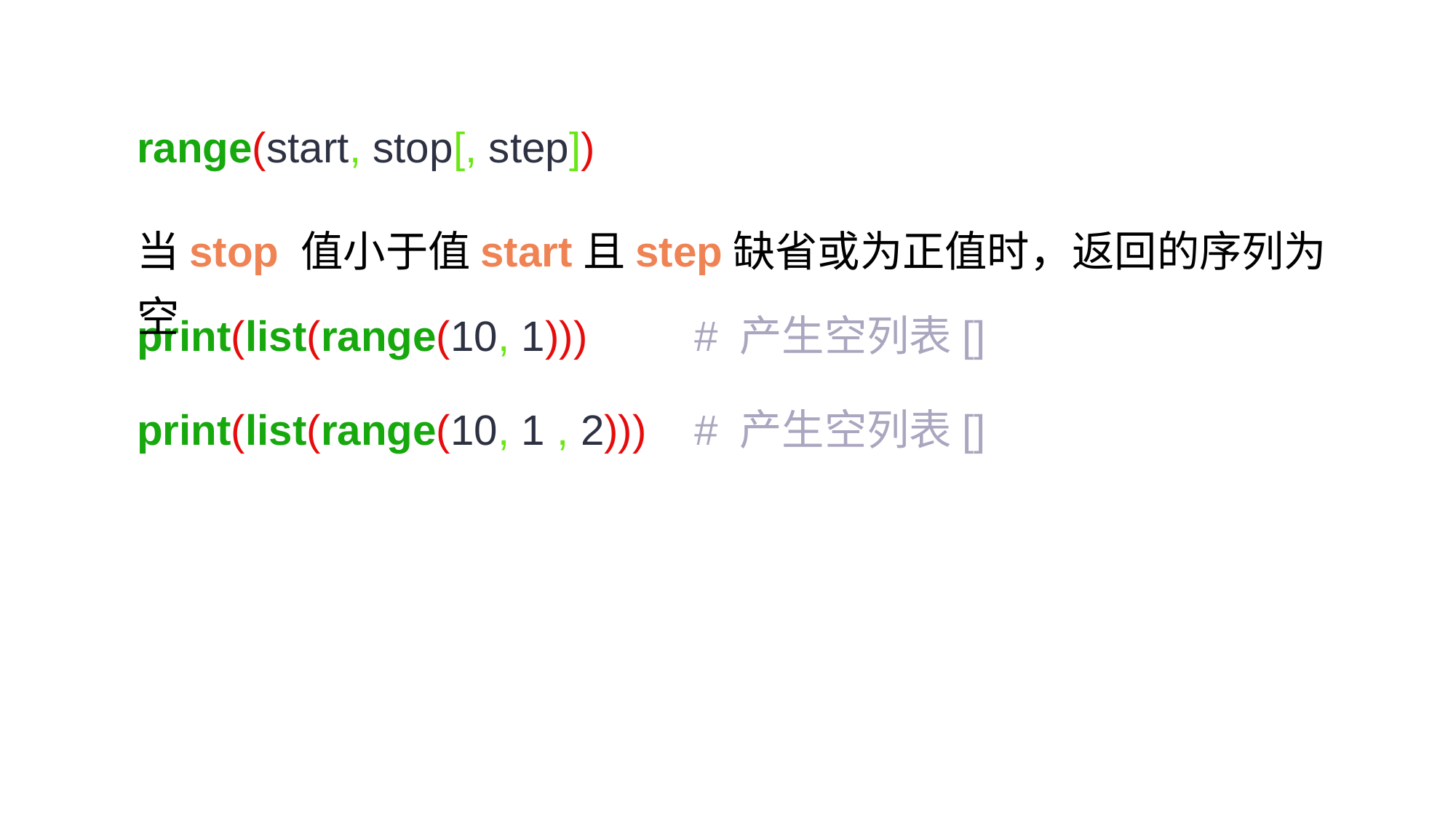

range(start, stop[, step])
当stop 值小于值start且step缺省或为正值时，返回的序列为空
print(list(range(10, 1)))         # 产生空列表[]
print(list(range(10, 1 , 2)))    # 产生空列表[]